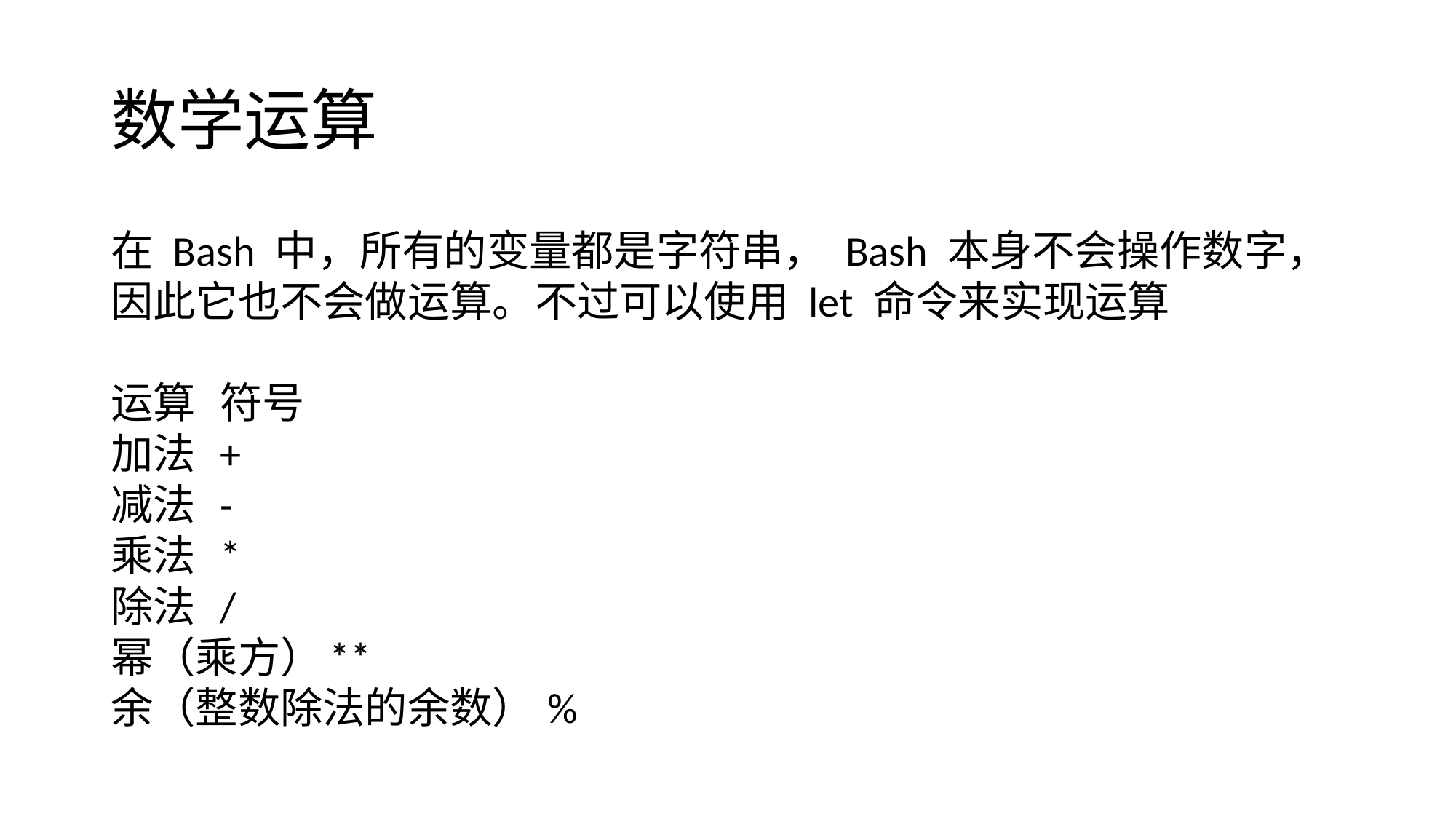

# 数学运算
在 Bash 中，所有的变量都是字符串， Bash 本身不会操作数字，因此它也不会做运算。不过可以使用 let 命令来实现运算

运算	符号
加法	+
减法	-
乘法	*
除法	/
幂（乘方）	**
余（整数除法的余数）	%